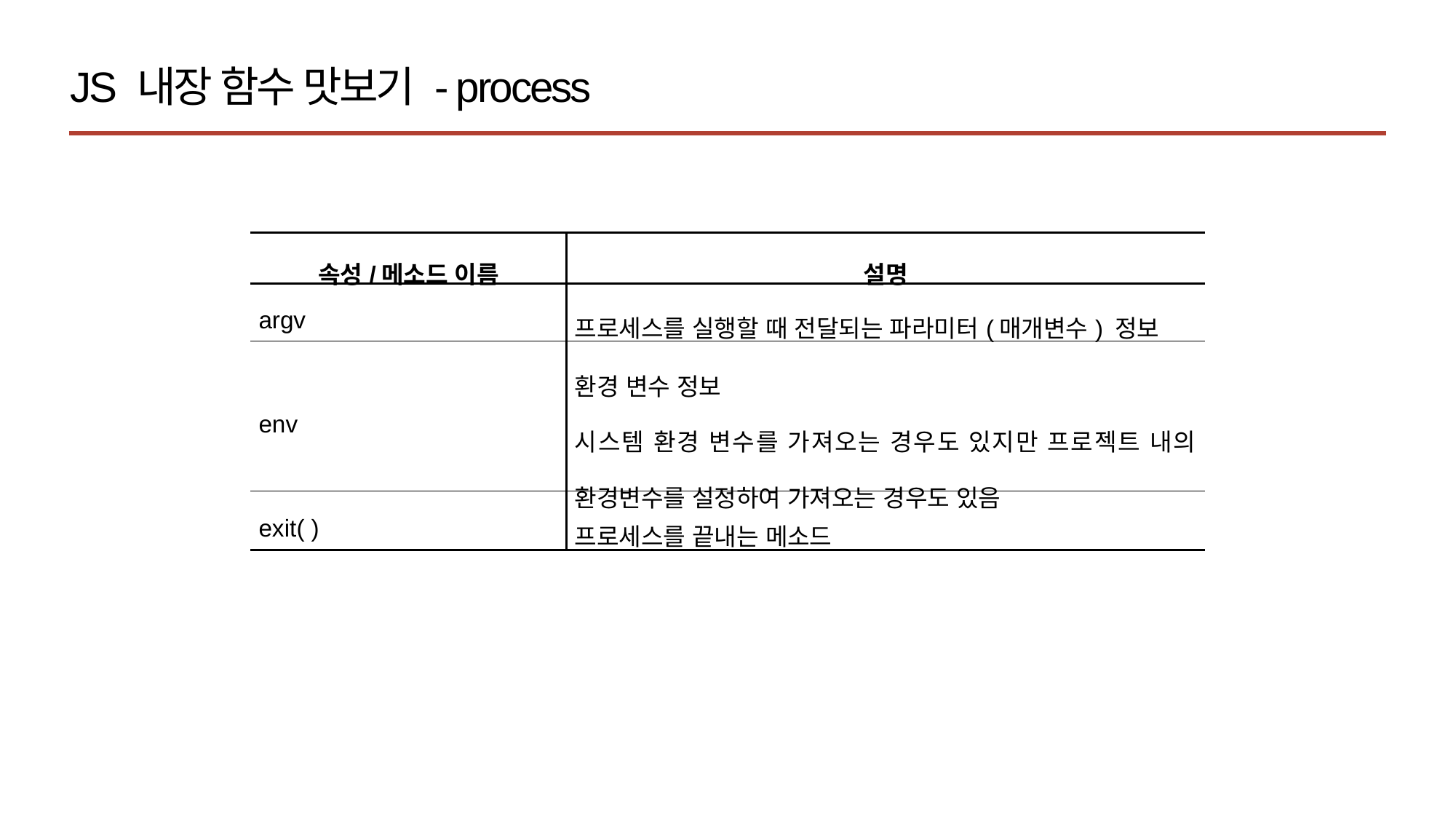

JS 내장 함수 맛보기 - process
| 속성/메소드 이름 | 설명 |
| --- | --- |
| argv | 프로세스를 실행할 때 전달되는 파라미터(매개변수) 정보 |
| env | 환경 변수 정보 시스템 환경 변수를 가져오는 경우도 있지만 프로젝트 내의 환경변수를 설정하여 가져오는 경우도 있음 |
| exit( ) | 프로세스를 끝내는 메소드 |